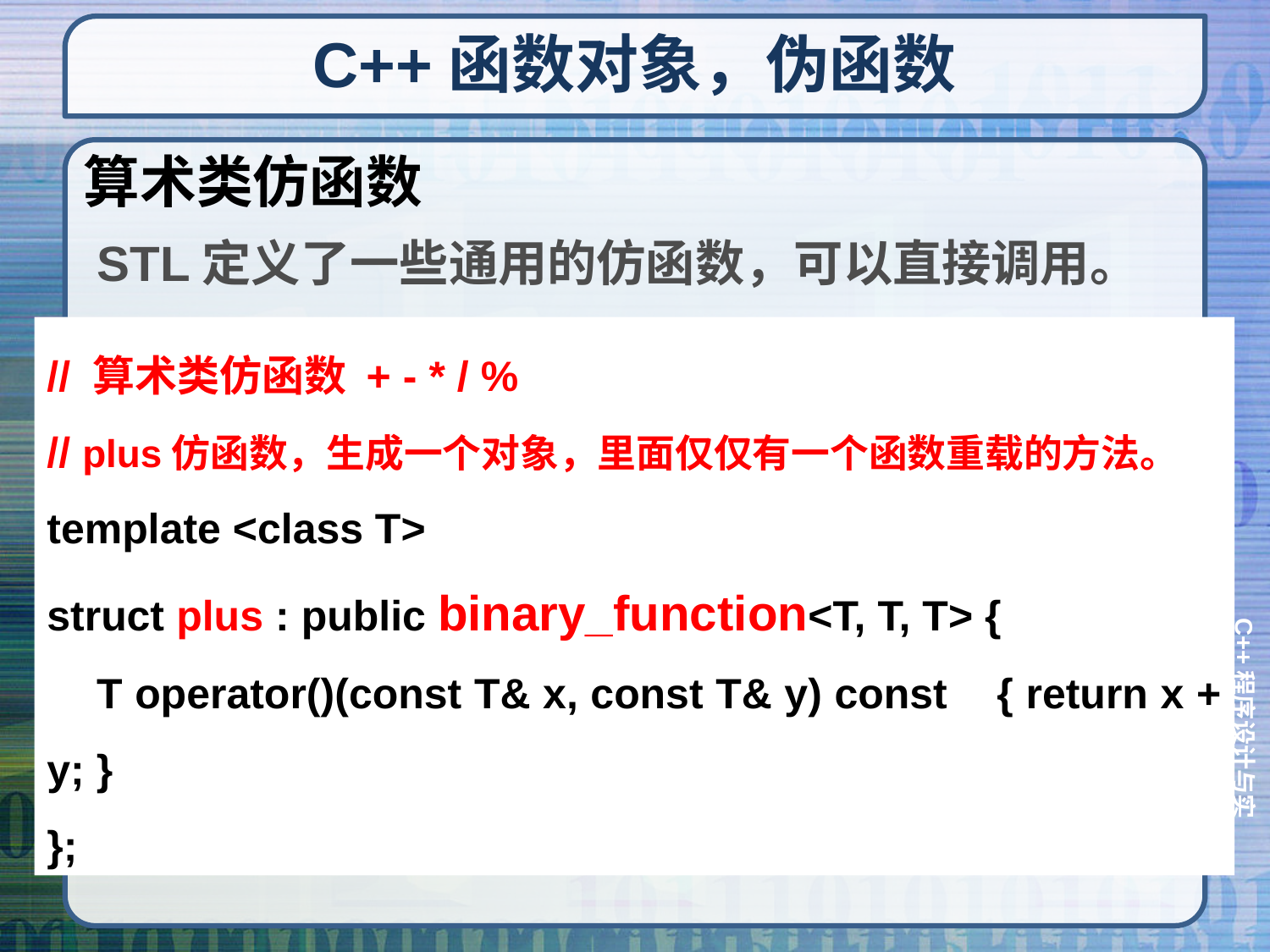

# C++函数对象，伪函数
算术类仿函数
STL定义了一些通用的仿函数，可以直接调用。
// 算术类仿函数 + - * / %
// plus仿函数，生成一个对象，里面仅仅有一个函数重载的方法。
template <class T>
struct plus : public binary_function<T, T, T> {
    T operator()(const T& x, const T& y) const    { return x + y; }
};